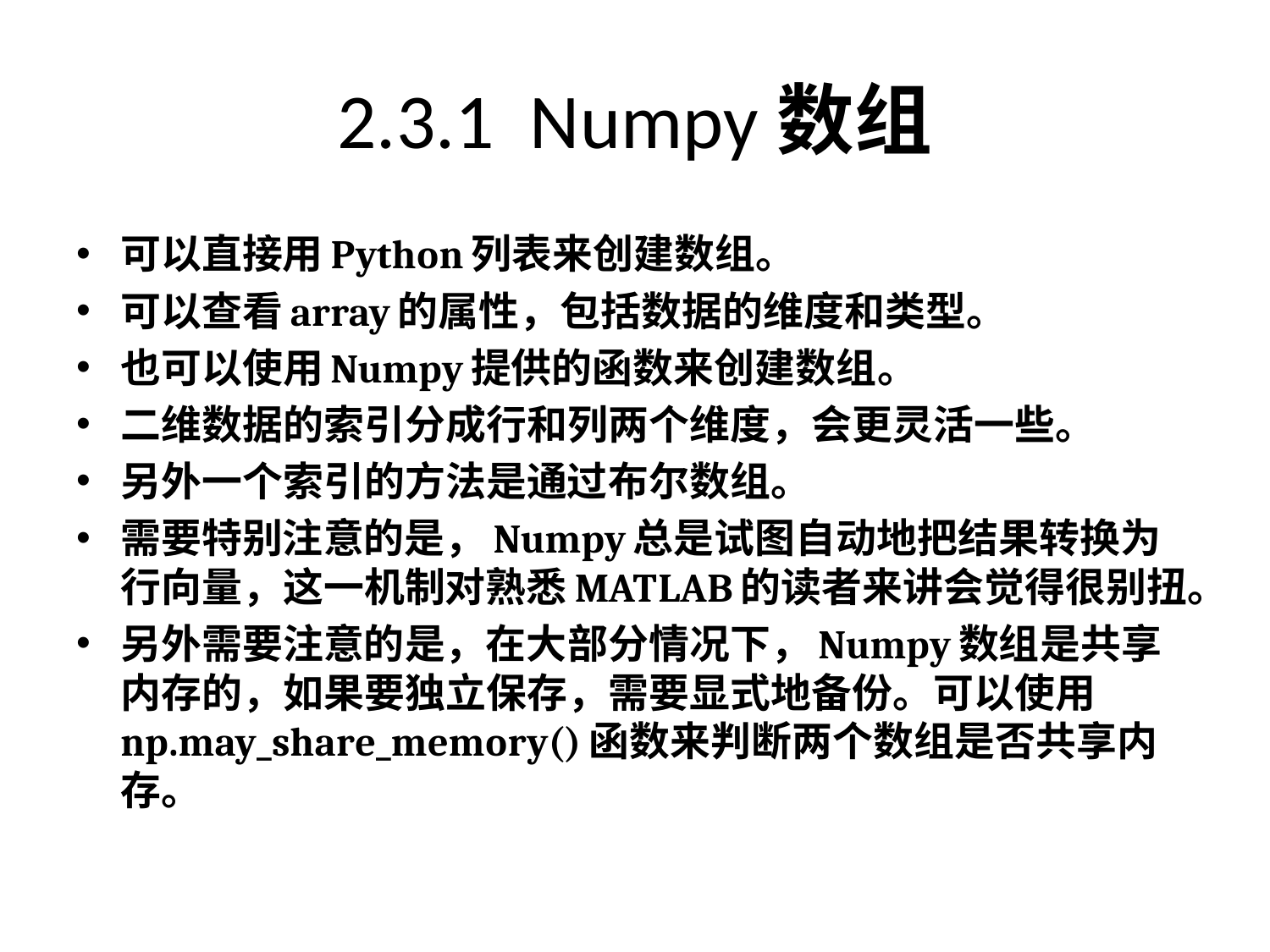

# 2.3.1  Numpy数组
可以直接用Python列表来创建数组。
可以查看array的属性，包括数据的维度和类型。
也可以使用Numpy提供的函数来创建数组。
二维数据的索引分成行和列两个维度，会更灵活一些。
另外一个索引的方法是通过布尔数组。
需要特别注意的是，Numpy总是试图自动地把结果转换为行向量，这一机制对熟悉MATLAB的读者来讲会觉得很别扭。
另外需要注意的是，在大部分情况下，Numpy数组是共享内存的，如果要独立保存，需要显式地备份。可以使用np.may_share_memory()函数来判断两个数组是否共享内存。